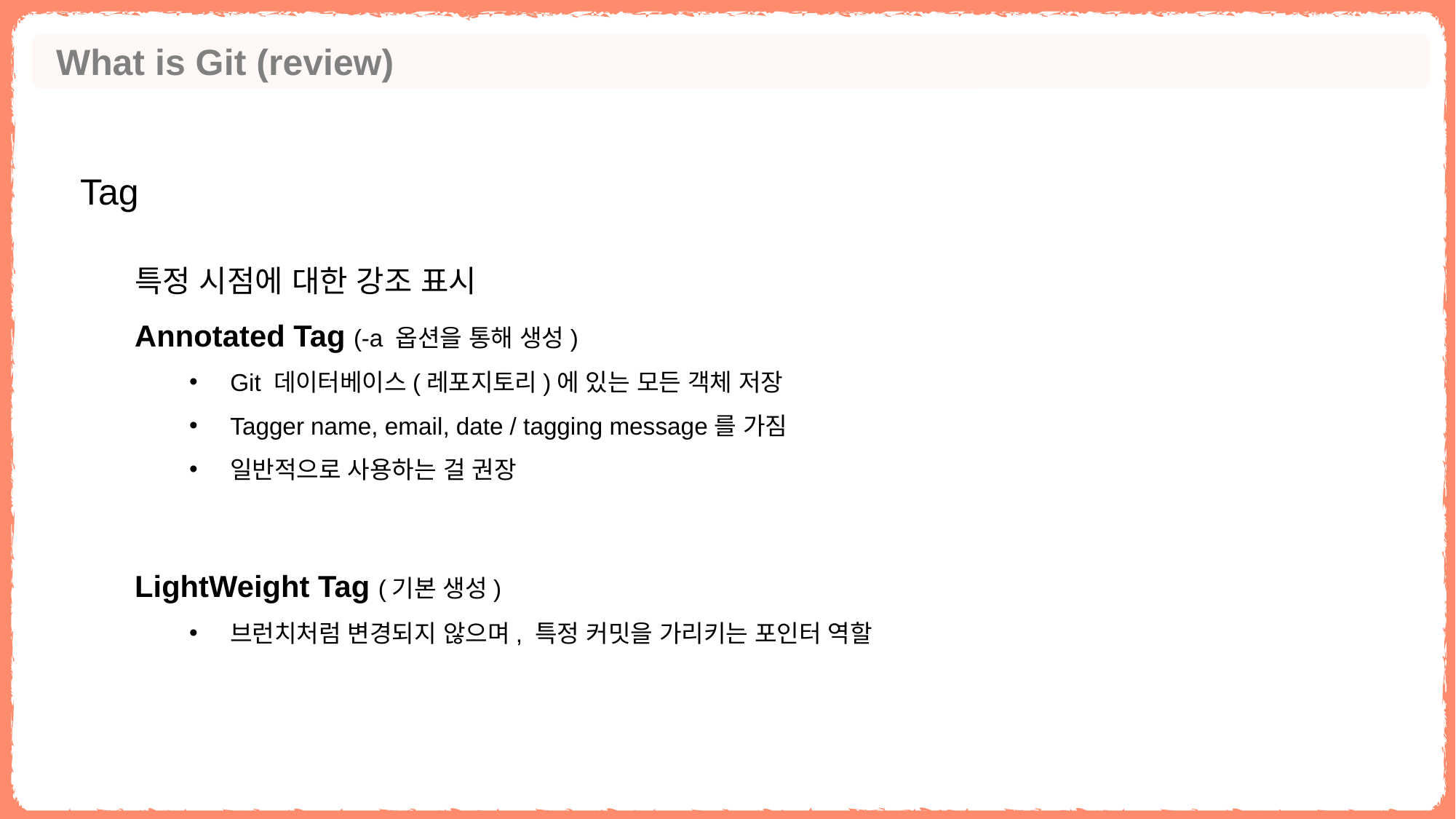

What is Git (review)
Tag
특정 시점에 대한 강조 표시
Annotated Tag (-a 옵션을 통해 생성)
Git 데이터베이스(레포지토리)에 있는 모든 객체 저장
Tagger name, email, date / tagging message를 가짐
일반적으로 사용하는 걸 권장

LightWeight Tag (기본 생성)
브런치처럼 변경되지 않으며, 특정 커밋을 가리키는 포인터 역할